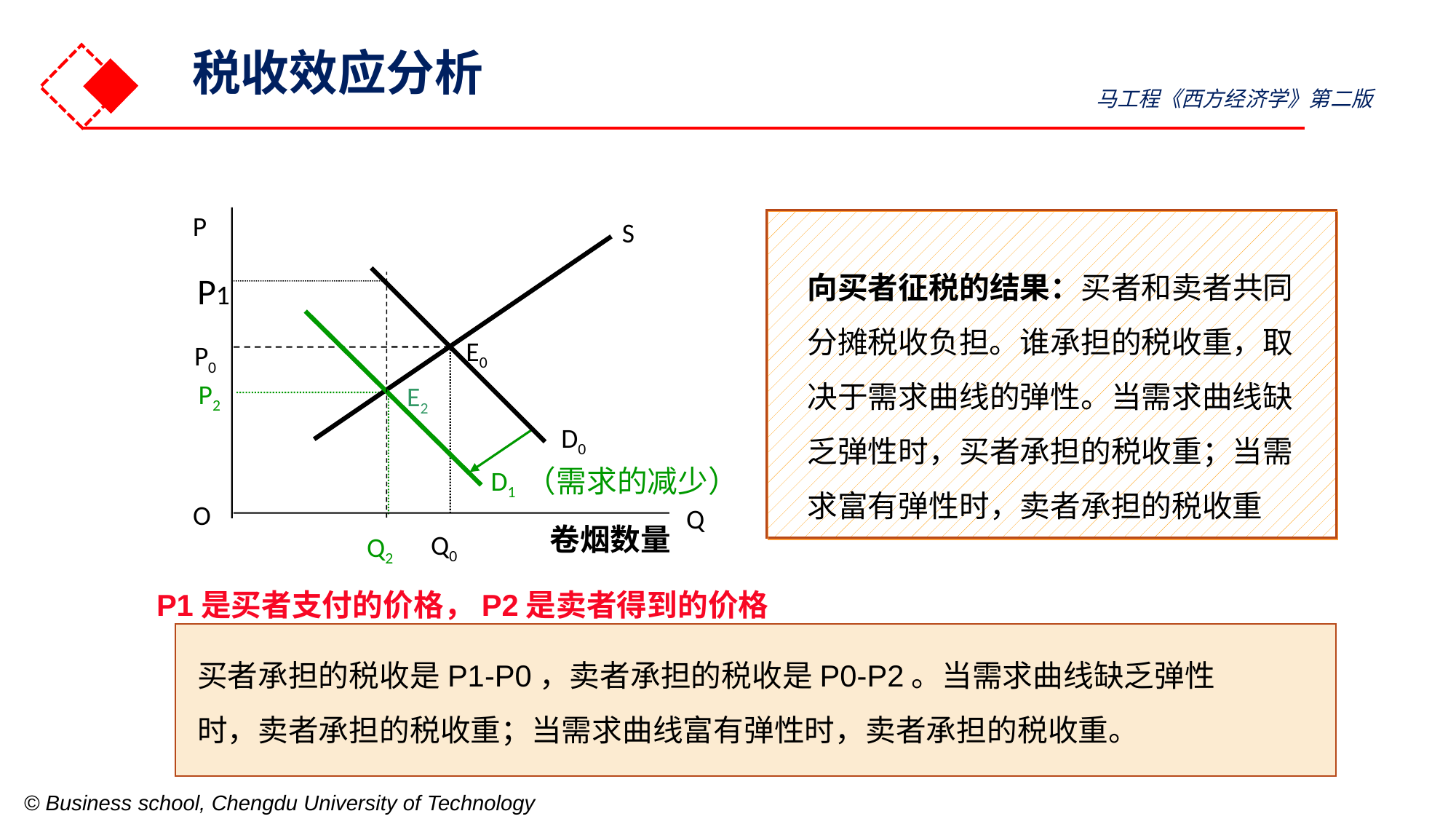

税收效应分析

马工程《西方经济学》第二版
P
S

E0
P0

D0
O
Q
Q0

向买者征税的结果：买者和卖者共同分摊税收负担。谁承担的税收重，取决于需求曲线的弹性。当需求曲线缺乏弹性时，买者承担的税收重；当需求富有弹性时，卖者承担的税收重
P1

E2
（需求的减少）
D1
P2

Q2

卷烟数量
P1是买者支付的价格，P2是卖者得到的价格

买者承担的税收是P1-P0，卖者承担的税收是P0-P2。当需求曲线缺乏弹性时，卖者承担的税收重；当需求曲线富有弹性时，卖者承担的税收重。